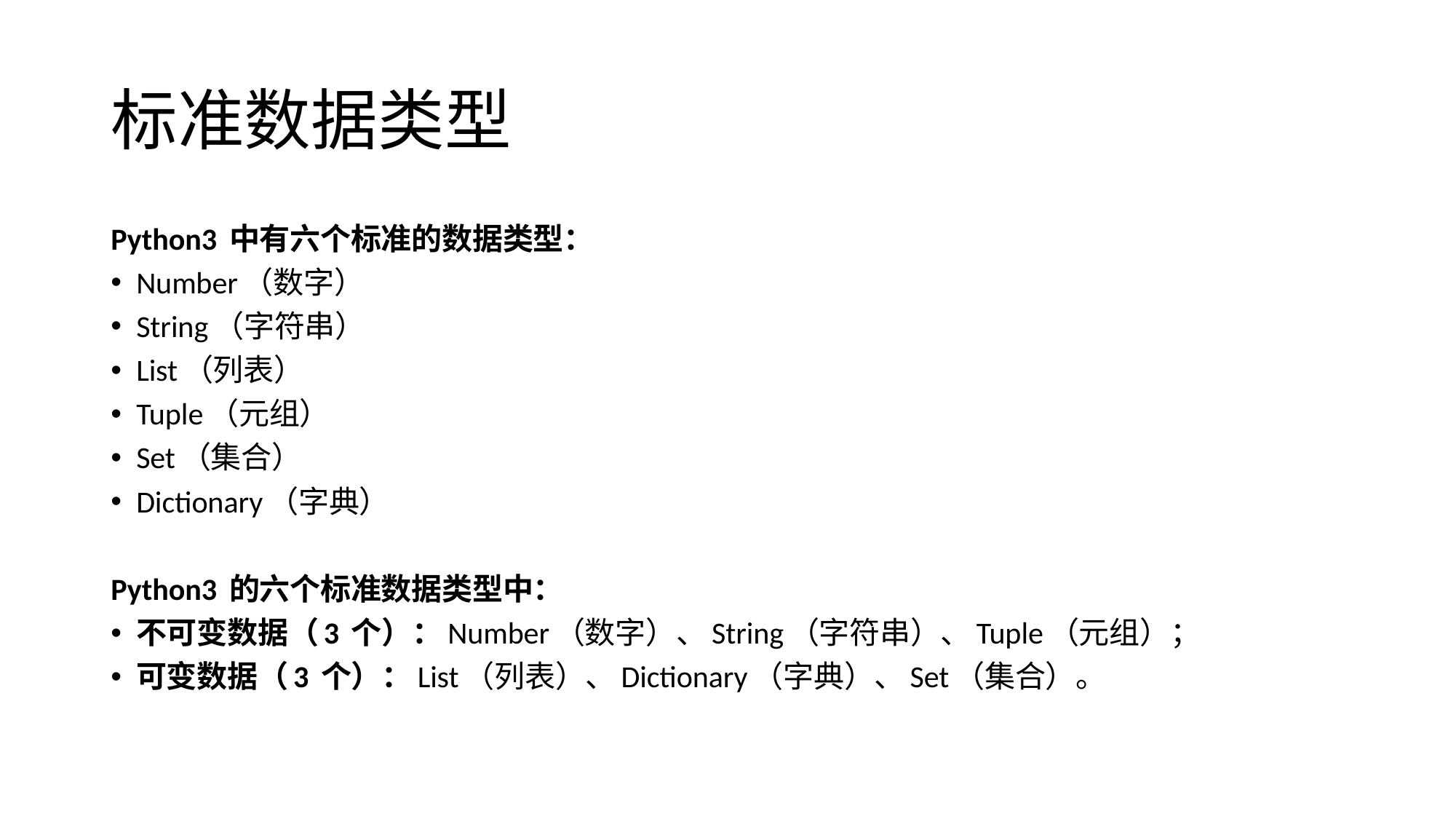

# 标准数据类型
Python3 中有六个标准的数据类型：
Number（数字）
String（字符串）
List（列表）
Tuple（元组）
Set（集合）
Dictionary（字典）

Python3 的六个标准数据类型中：
不可变数据（3 个）：Number（数字）、String（字符串）、Tuple（元组）；
可变数据（3 个）：List（列表）、Dictionary（字典）、Set（集合）。